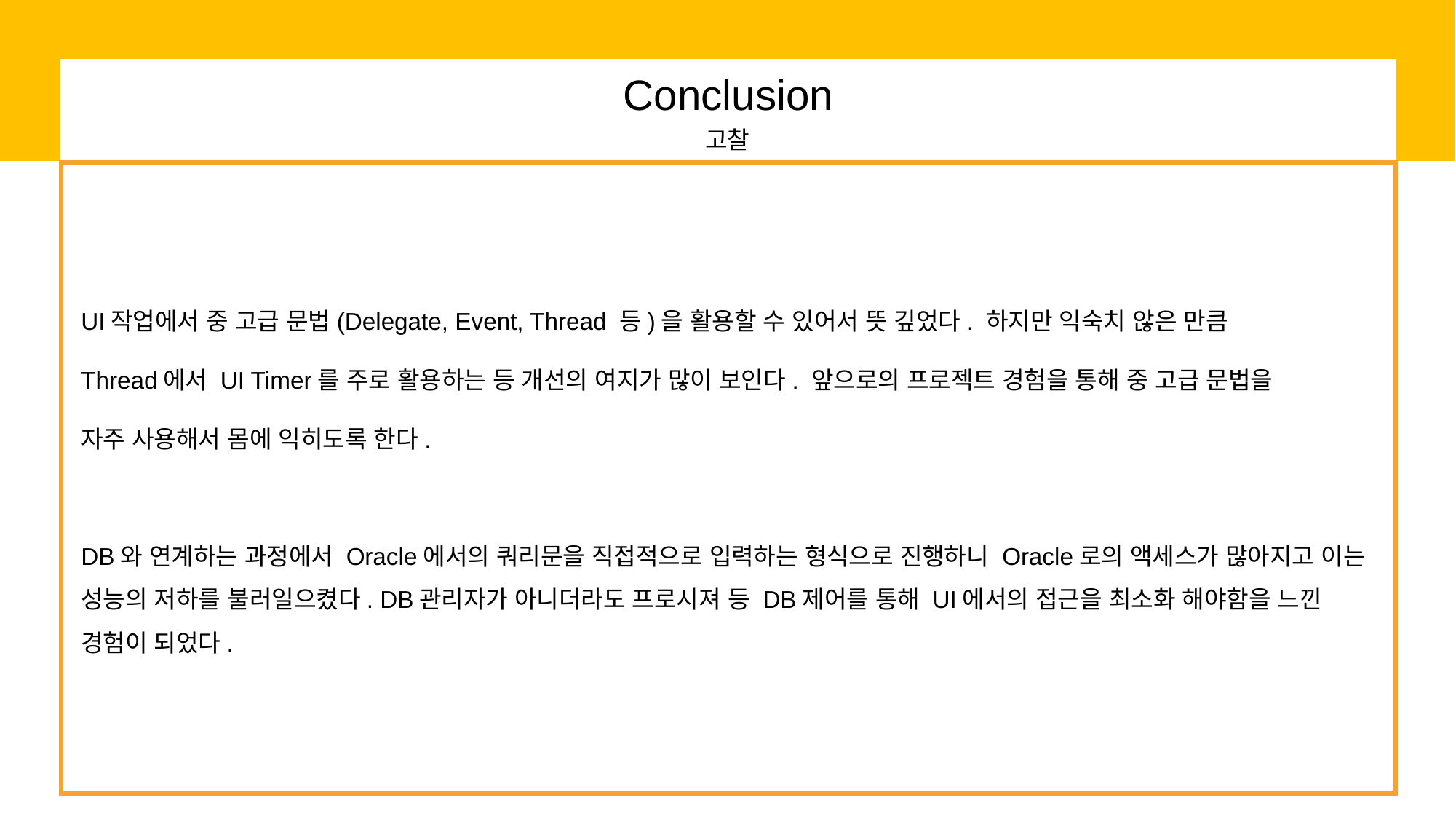

Conclusion
고찰

UI작업에서 중 고급 문법(Delegate, Event, Thread 등)을 활용할 수 있어서 뜻 깊었다. 하지만 익숙치 않은 만큼
Thread에서 UI Timer를 주로 활용하는 등 개선의 여지가 많이 보인다. 앞으로의 프로젝트 경험을 통해 중 고급 문법을
자주 사용해서 몸에 익히도록 한다.

DB와 연계하는 과정에서 Oracle에서의 쿼리문을 직접적으로 입력하는 형식으로 진행하니 Oracle로의 액세스가 많아지고 이는 성능의 저하를 불러일으켰다. DB관리자가 아니더라도 프로시져 등 DB제어를 통해 UI에서의 접근을 최소화 해야함을 느낀 경험이 되었다.